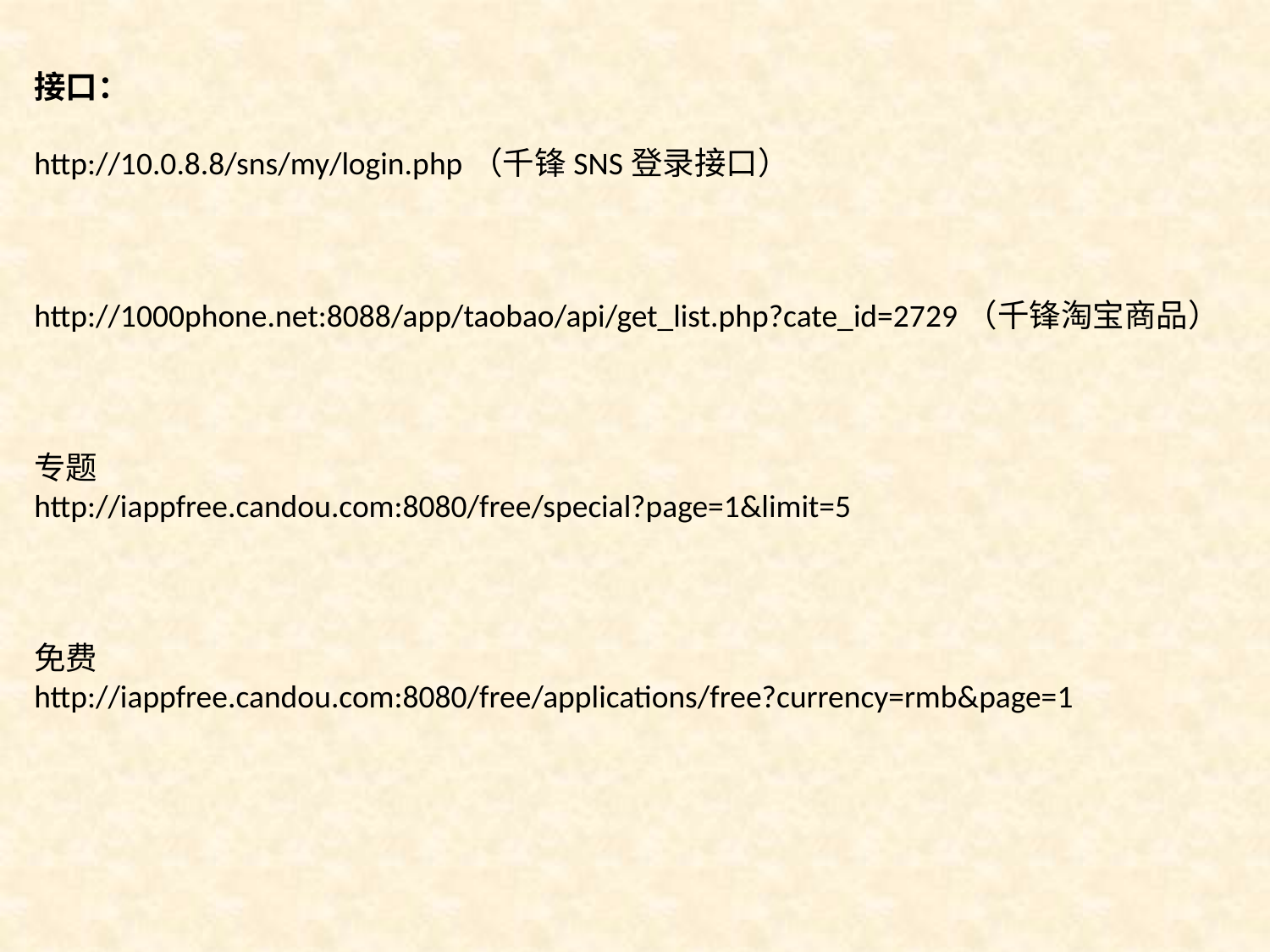

接口：

http://10.0.8.8/sns/my/login.php（千锋SNS登录接口）

http://1000phone.net:8088/app/taobao/api/get_list.php?cate_id=2729（千锋淘宝商品）

专题
http://iappfree.candou.com:8080/free/special?page=1&limit=5

免费
http://iappfree.candou.com:8080/free/applications/free?currency=rmb&page=1